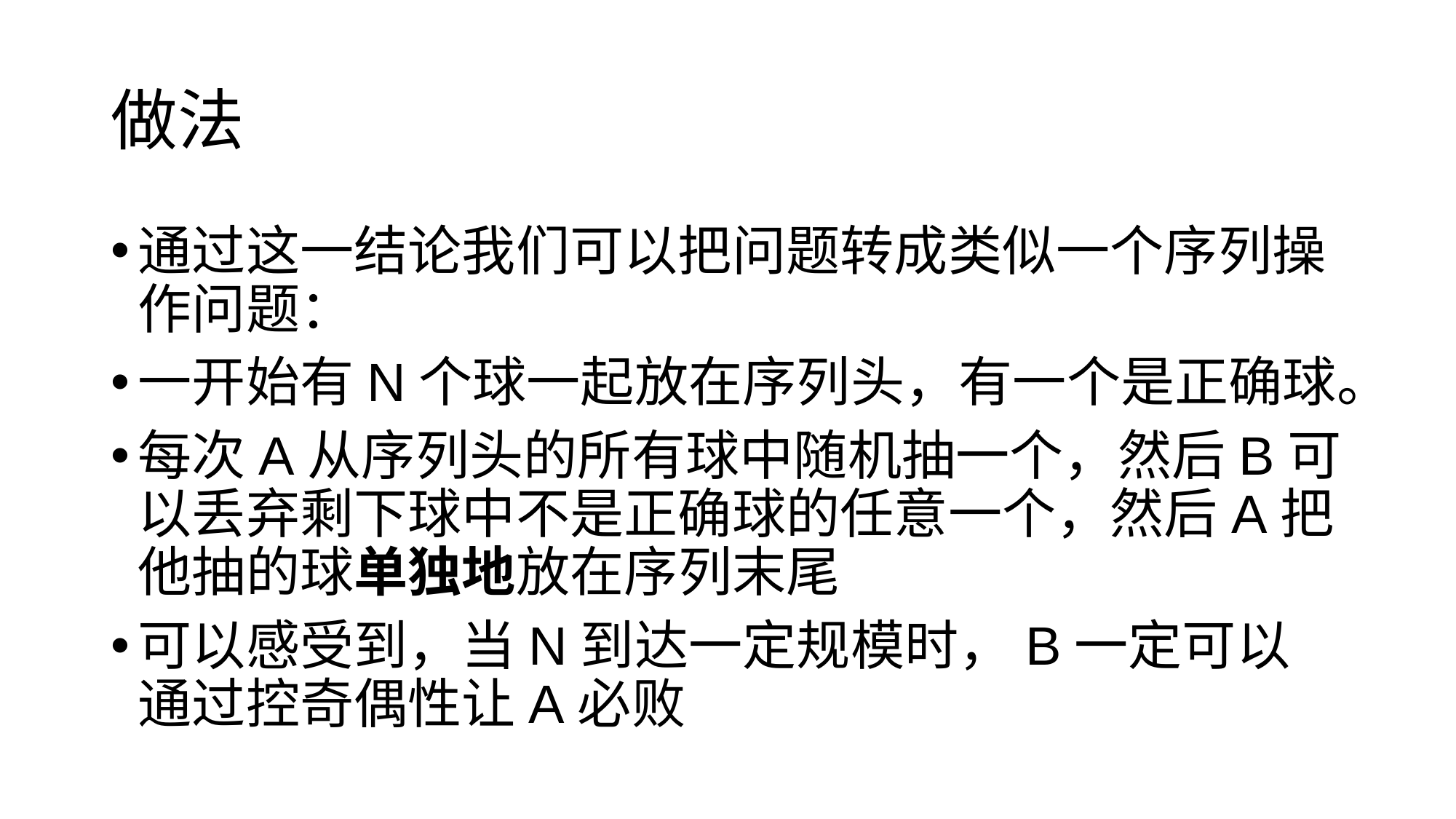

# 做法
通过这一结论我们可以把问题转成类似一个序列操作问题：
一开始有N个球一起放在序列头，有一个是正确球。
每次A从序列头的所有球中随机抽一个，然后B可以丢弃剩下球中不是正确球的任意一个，然后A把他抽的球单独地放在序列末尾
可以感受到，当N到达一定规模时，B一定可以通过控奇偶性让A必败